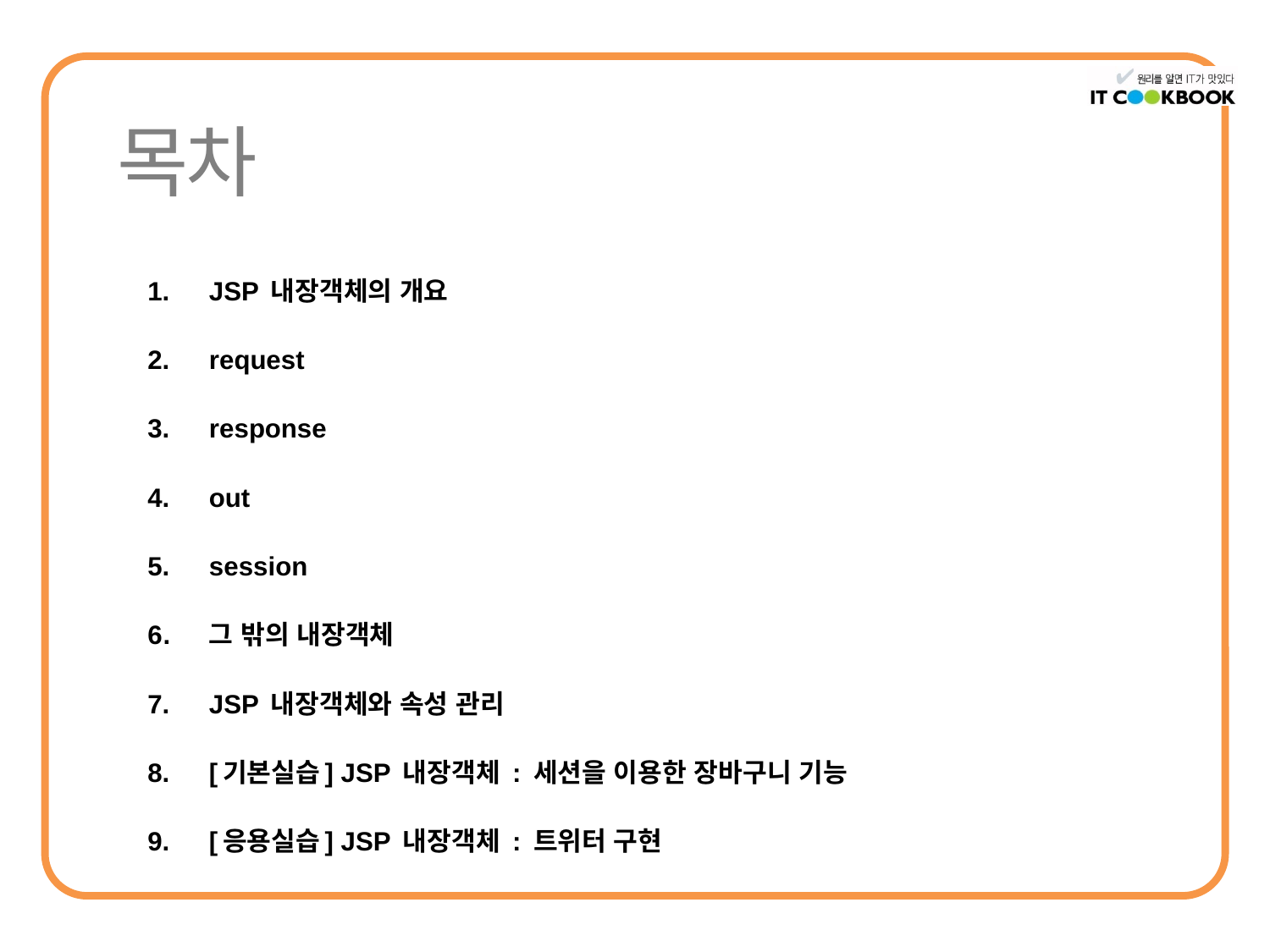

JSP 내장객체의 개요
request
response
out
session
그 밖의 내장객체
JSP 내장객체와 속성 관리
[기본실습] JSP 내장객체 : 세션을 이용한 장바구니 기능
[응용실습] JSP 내장객체 : 트위터 구현